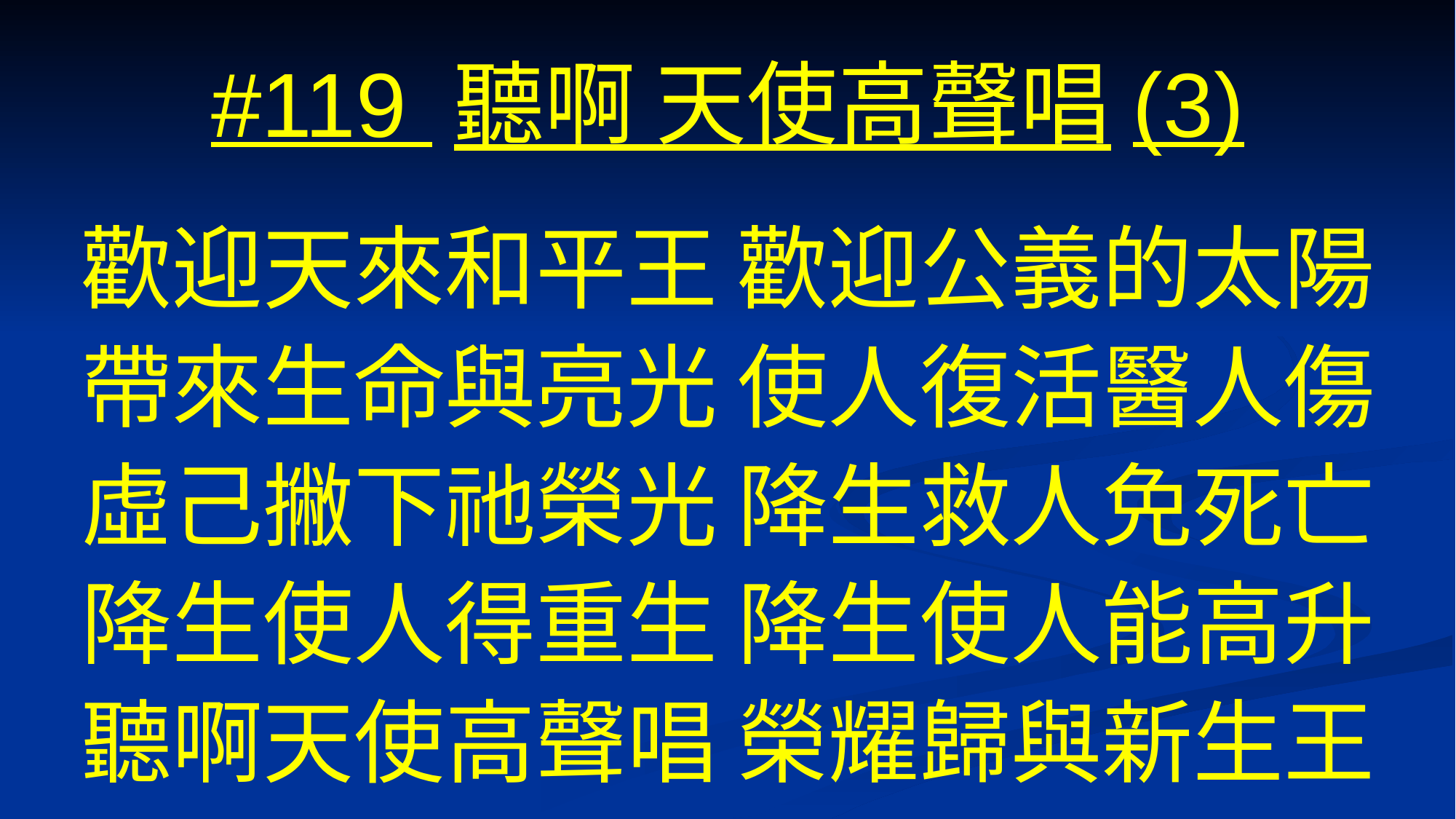

# #119 聽啊 天使高聲唱(3)
歡迎天來和平王 歡迎公義的太陽
帶來生命與亮光 使人復活醫人傷
虛己撇下祂榮光 降生救人免死亡
降生使人得重生 降生使人能高升
聽啊天使高聲唱 榮耀歸與新生王